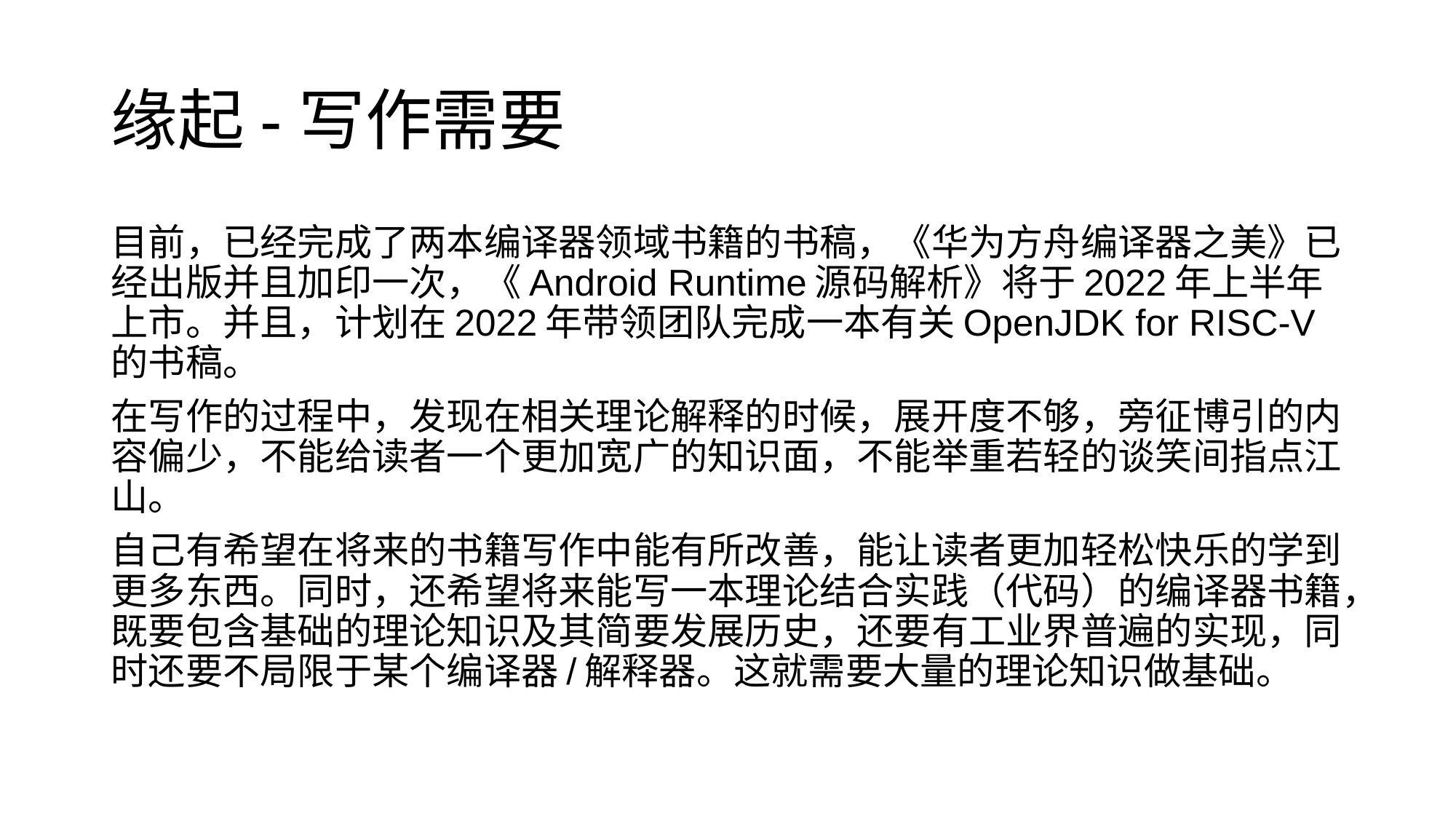

# 缘起-写作需要
目前，已经完成了两本编译器领域书籍的书稿，《华为方舟编译器之美》已经出版并且加印一次，《Android Runtime源码解析》将于2022年上半年上市。并且，计划在2022年带领团队完成一本有关OpenJDK for RISC-V的书稿。
在写作的过程中，发现在相关理论解释的时候，展开度不够，旁征博引的内容偏少，不能给读者一个更加宽广的知识面，不能举重若轻的谈笑间指点江山。
自己有希望在将来的书籍写作中能有所改善，能让读者更加轻松快乐的学到更多东西。同时，还希望将来能写一本理论结合实践（代码）的编译器书籍，既要包含基础的理论知识及其简要发展历史，还要有工业界普遍的实现，同时还要不局限于某个编译器/解释器。这就需要大量的理论知识做基础。